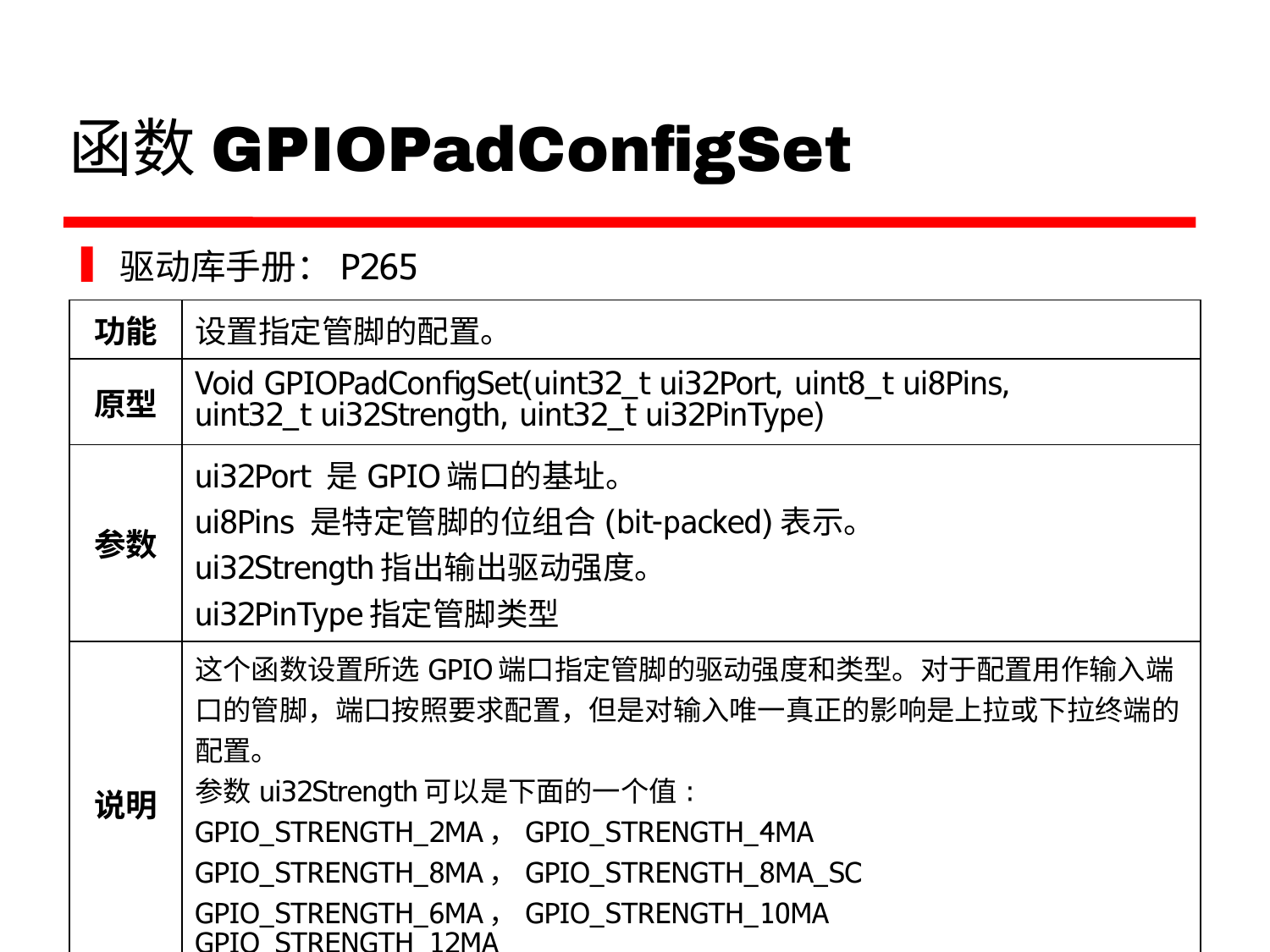

# 函数GPIOPadConfigSet
驱动库手册：P265
| 功能 | 设置指定管脚的配置。 |
| --- | --- |
| 原型 | Void GPIOPadConfigSet(uint32\_t ui32Port, uint8\_t ui8Pins, uint32\_t ui32Strength, uint32\_t ui32PinType) |
| 参数 | ui32Port 是GPIO端口的基址。 ui8Pins 是特定管脚的位组合(bit-packed)表示。 ui32Strength指出输出驱动强度。 ui32PinType指定管脚类型 |
| 说明 | 这个函数设置所选GPIO端口指定管脚的驱动强度和类型。对于配置用作输入端口的管脚，端口按照要求配置，但是对输入唯一真正的影响是上拉或下拉终端的配置。 参数ui32Strength可以是下面的一个值: GPIO\_STRENGTH\_2MA，GPIO\_STRENGTH\_4MA GPIO\_STRENGTH\_8MA，GPIO\_STRENGTH\_8MA\_SC GPIO\_STRENGTH\_6MA，GPIO\_STRENGTH\_10MA GPIO\_STRENGTH\_12MA |